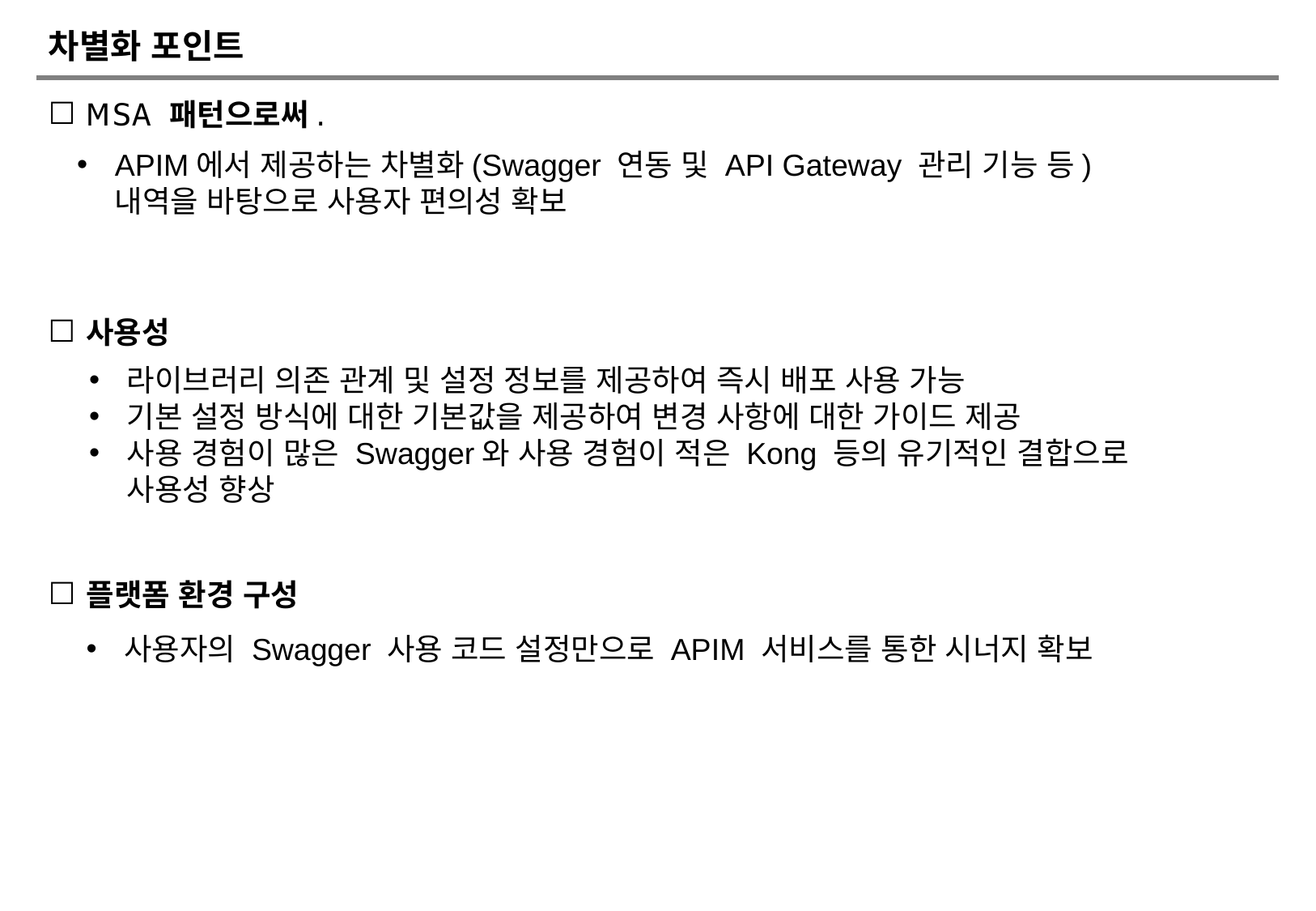

# 차별화 포인트
MSA 패턴으로써.
APIM에서 제공하는 차별화(Swagger 연동 및 API Gateway 관리 기능 등) 내역을 바탕으로 사용자 편의성 확보
사용성
라이브러리 의존 관계 및 설정 정보를 제공하여 즉시 배포 사용 가능
기본 설정 방식에 대한 기본값을 제공하여 변경 사항에 대한 가이드 제공
사용 경험이 많은 Swagger와 사용 경험이 적은 Kong 등의 유기적인 결합으로 사용성 향상
플랫폼 환경 구성
사용자의 Swagger 사용 코드 설정만으로 APIM 서비스를 통한 시너지 확보